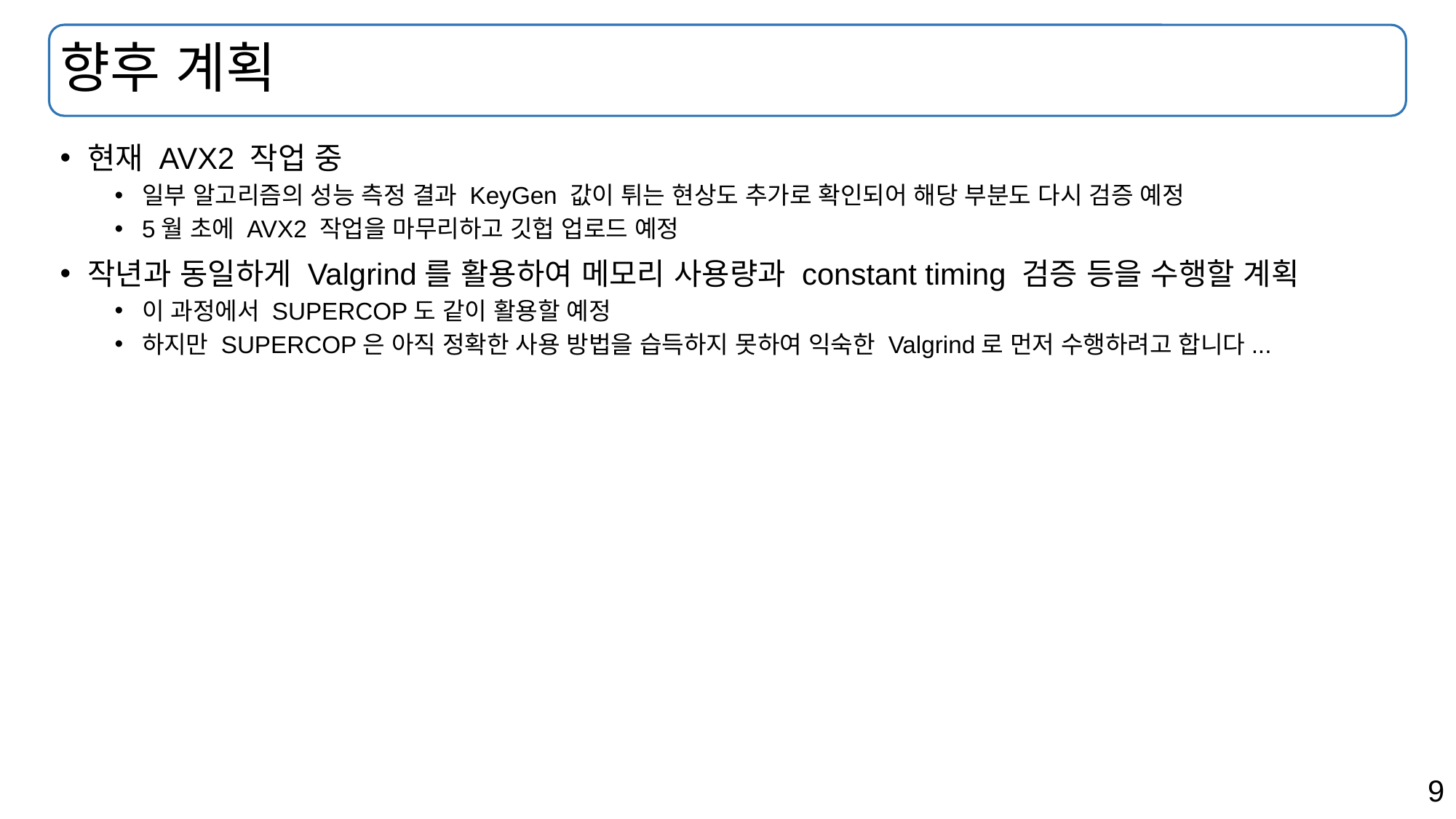

# 향후 계획
현재 AVX2 작업 중
일부 알고리즘의 성능 측정 결과 KeyGen 값이 튀는 현상도 추가로 확인되어 해당 부분도 다시 검증 예정
5월 초에 AVX2 작업을 마무리하고 깃헙 업로드 예정
작년과 동일하게 Valgrind를 활용하여 메모리 사용량과 constant timing 검증 등을 수행할 계획
이 과정에서 SUPERCOP도 같이 활용할 예정
하지만 SUPERCOP은 아직 정확한 사용 방법을 습득하지 못하여 익숙한 Valgrind로 먼저 수행하려고 합니다...